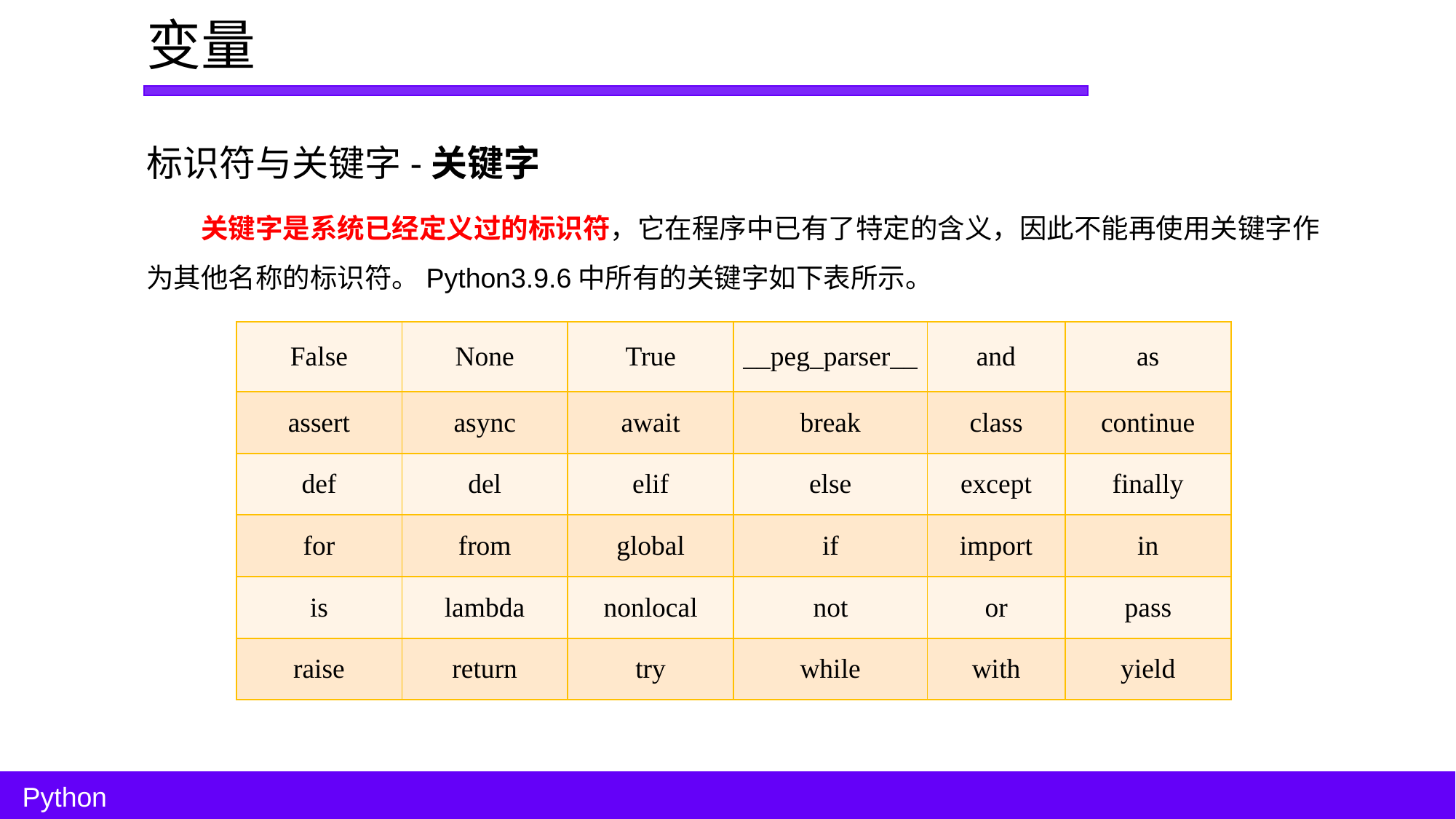

变量
标识符与关键字-关键字
关键字是系统已经定义过的标识符，它在程序中已有了特定的含义，因此不能再使用关键字作为其他名称的标识符。Python3.9.6中所有的关键字如下表所示。
| False | None | True | \_\_peg\_parser\_\_ | and | as |
| --- | --- | --- | --- | --- | --- |
| assert | async | await | break | class | continue |
| def | del | elif | else | except | finally |
| for | from | global | if | import | in |
| is | lambda | nonlocal | not | or | pass |
| raise | return | try | while | with | yield |